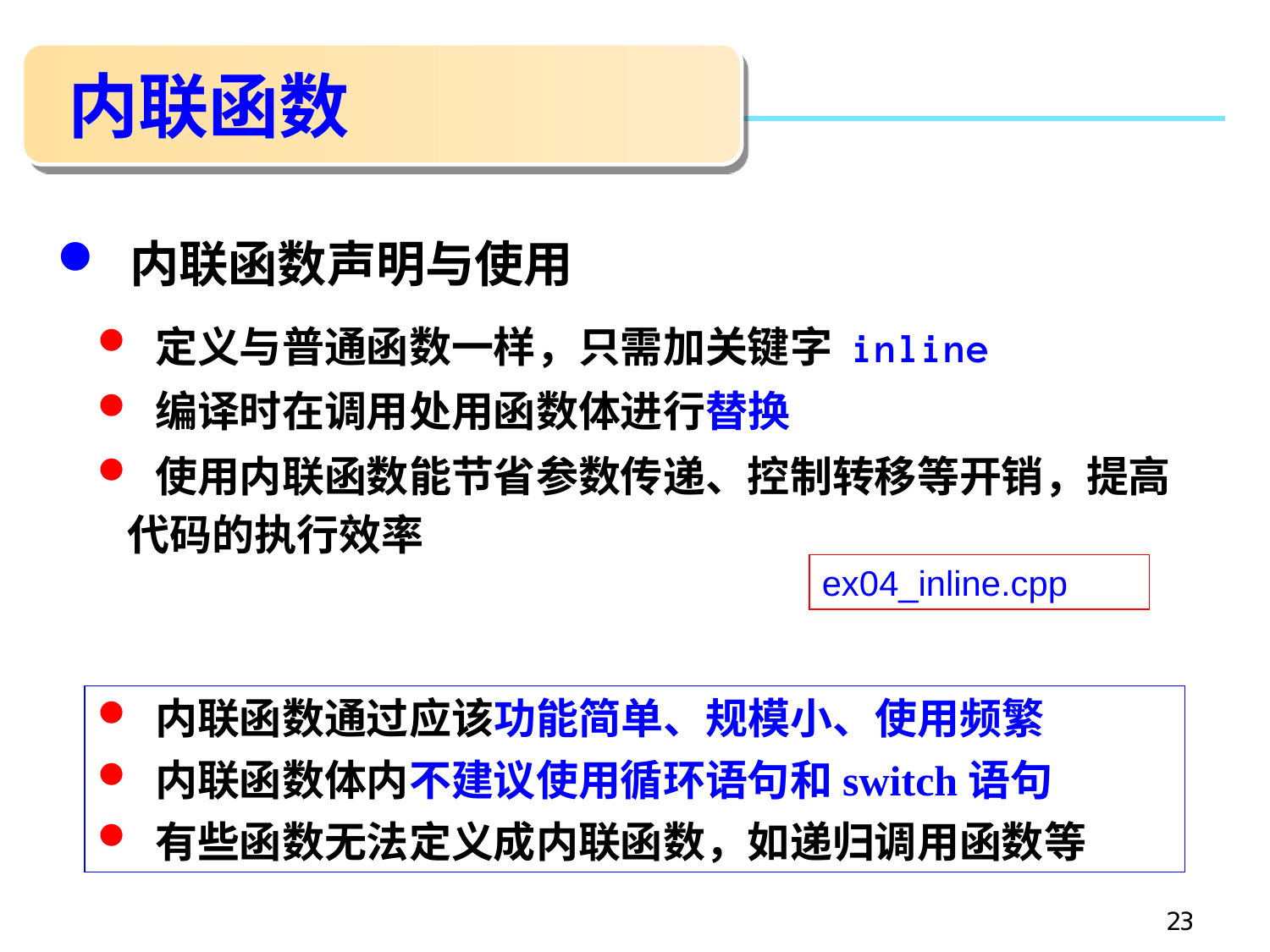

# 内联函数
 内联函数声明与使用
 定义与普通函数一样，只需加关键字 inline
 编译时在调用处用函数体进行替换
 使用内联函数能节省参数传递、控制转移等开销，提高代码的执行效率
ex04_inline.cpp
 内联函数通过应该功能简单、规模小、使用频繁
 内联函数体内不建议使用循环语句和switch语句
 有些函数无法定义成内联函数，如递归调用函数等
23